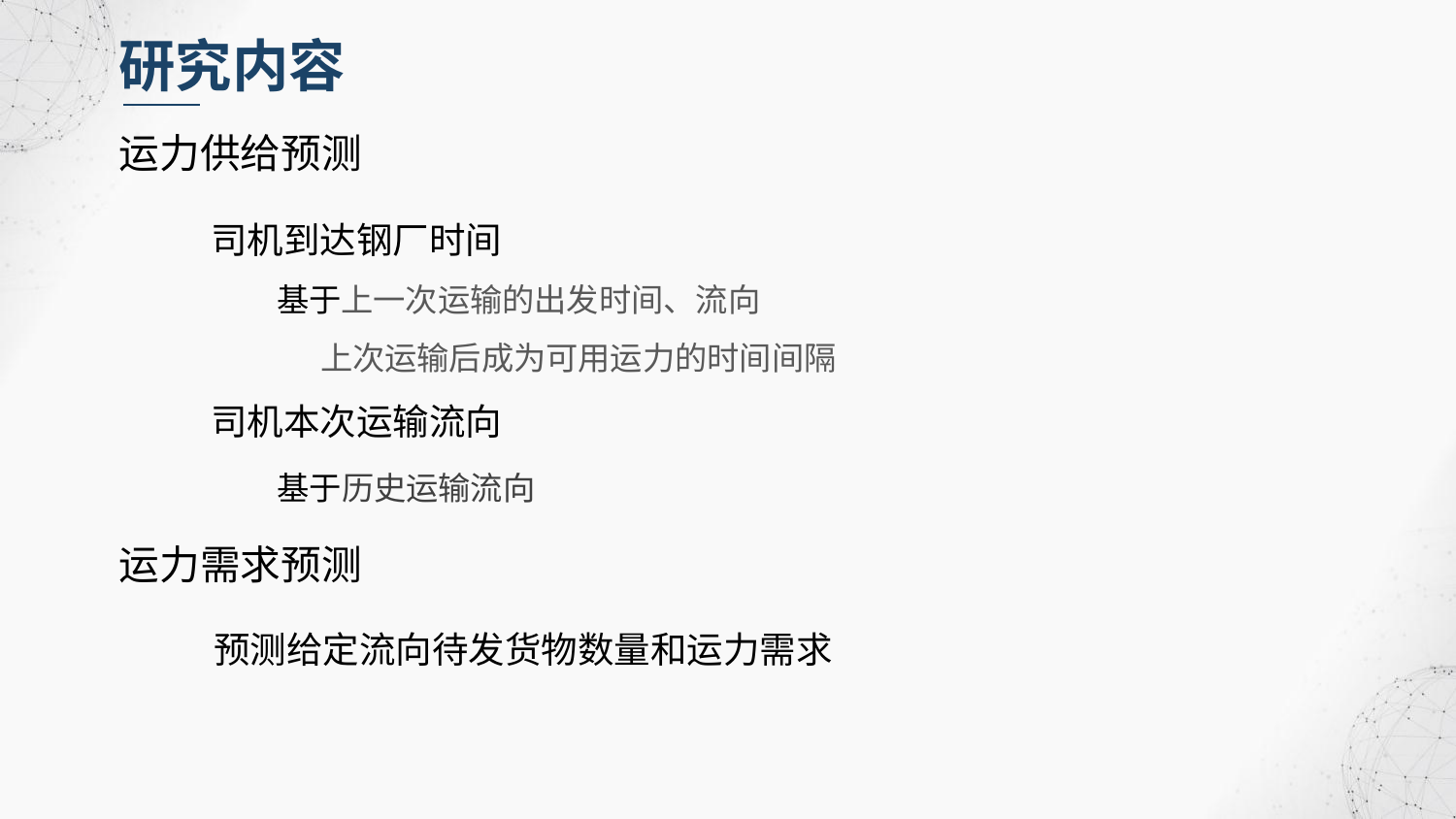

研究内容
运力供给预测
司机到达钢厂时间
        基于上一次运输的出发时间、流向
              上次运输后成为可用运力的时间间隔
司机本次运输流向
       基于历史运输流向
运力需求预测
预测给定流向待发货物数量和运力需求